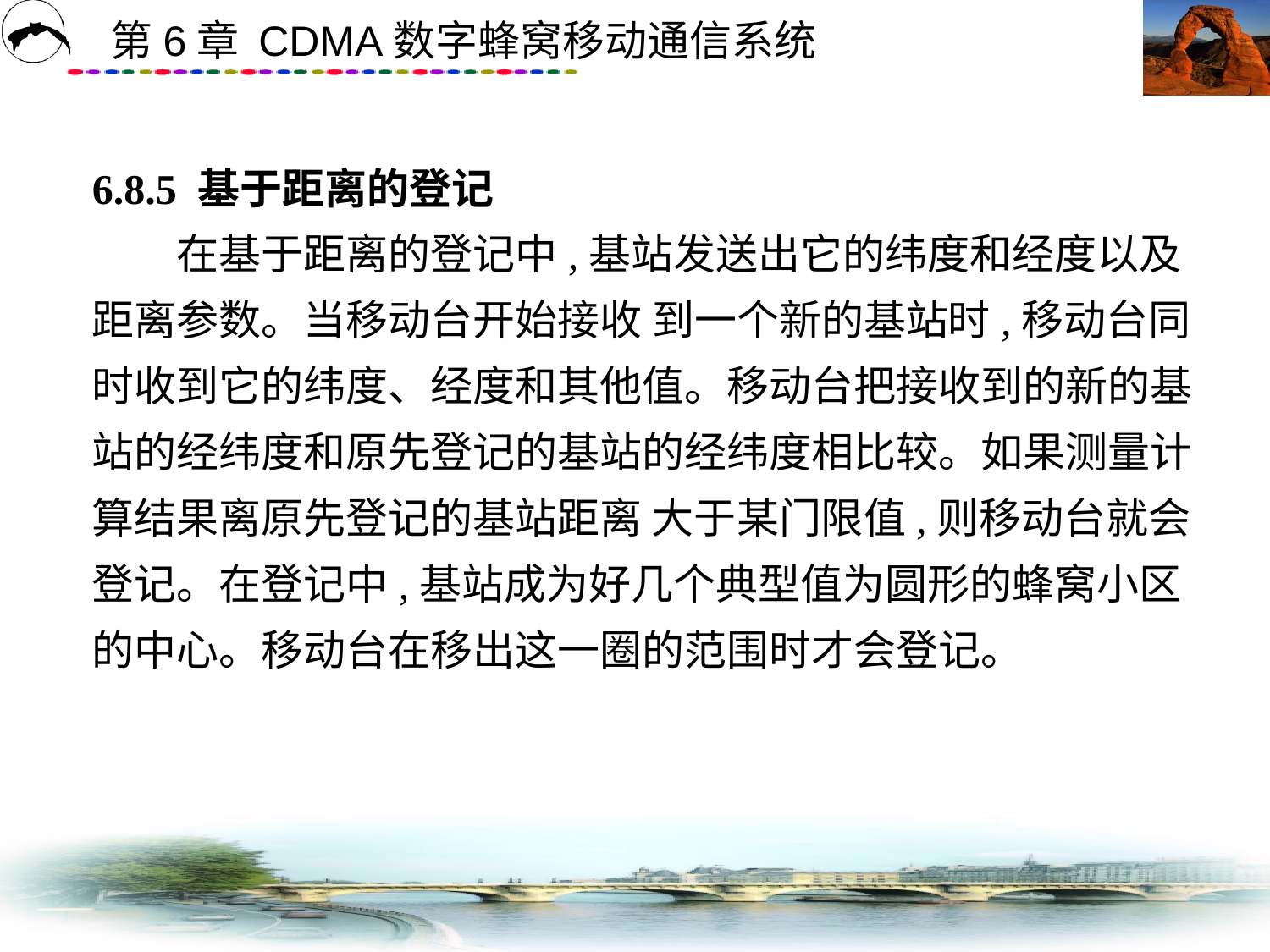

# 6.8.5 基于距离的登记 　　在基于距离的登记中,基站发送出它的纬度和经度以及距离参数。当移动台开始接收 到一个新的基站时,移动台同时收到它的纬度、经度和其他值。移动台把接收到的新的基站的经纬度和原先登记的基站的经纬度相比较。如果测量计算结果离原先登记的基站距离 大于某门限值,则移动台就会登记。在登记中,基站成为好几个典型值为圆形的蜂窝小区 的中心。移动台在移出这一圈的范围时才会登记。